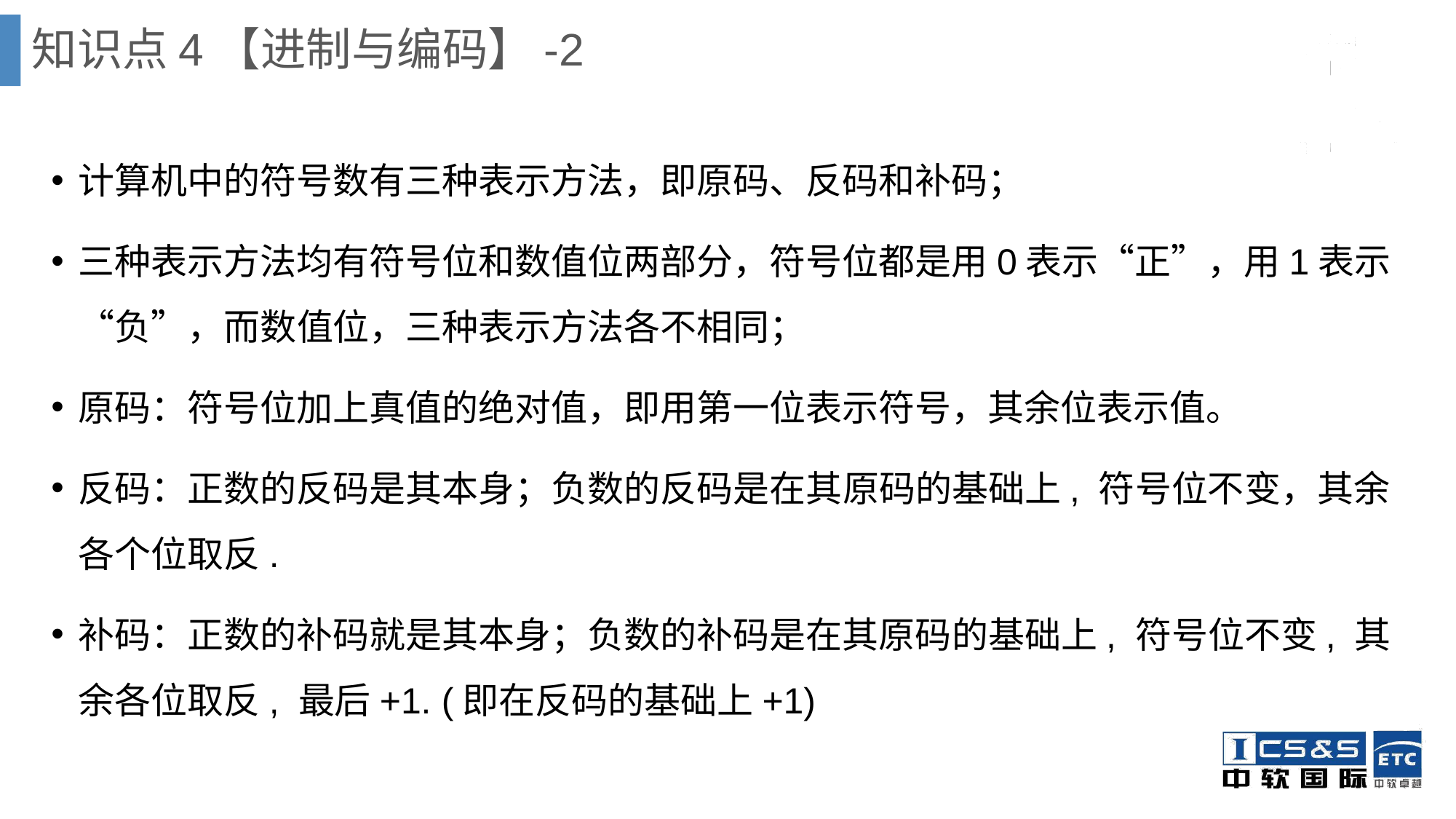

知识点4【进制与编码】-2
计算机中的符号数有三种表示方法，即原码、反码和补码；
三种表示方法均有符号位和数值位两部分，符号位都是用0表示“正”，用1表示“负”，而数值位，三种表示方法各不相同；
原码：符号位加上真值的绝对值，即用第一位表示符号，其余位表示值。
反码：正数的反码是其本身；负数的反码是在其原码的基础上, 符号位不变，其余各个位取反.
补码：正数的补码就是其本身；负数的补码是在其原码的基础上, 符号位不变, 其余各位取反, 最后+1. (即在反码的基础上+1)